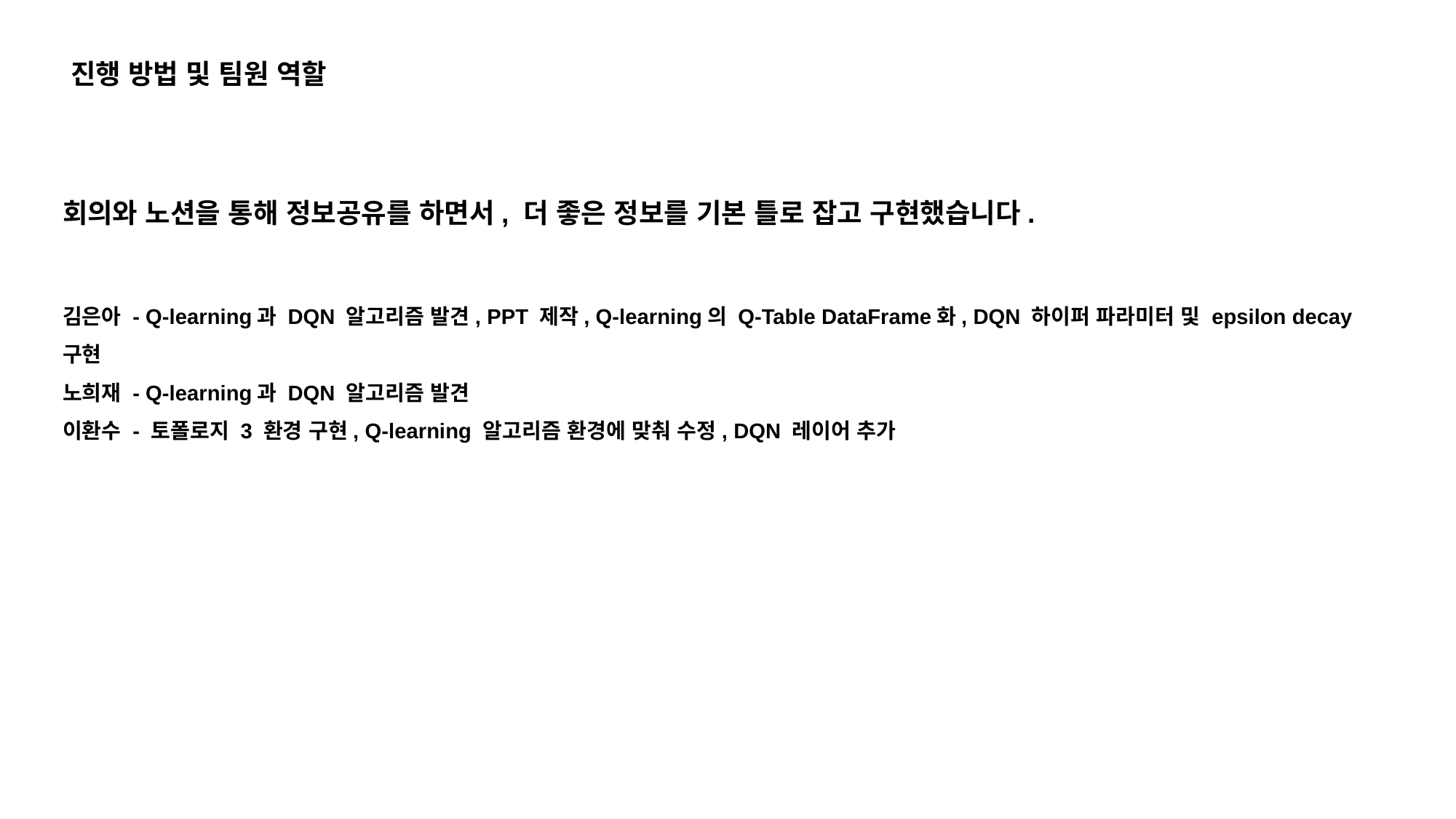

진행 방법 및 팀원 역할

회의와 노션을 통해 정보공유를 하면서, 더 좋은 정보를 기본 틀로 잡고 구현했습니다.

김은아 - Q-learning과 DQN 알고리즘 발견, PPT 제작, Q-learning의 Q-Table DataFrame화, DQN 하이퍼 파라미터 및 epsilon decay 구현
노희재 - Q-learning과 DQN 알고리즘 발견
이환수 - 토폴로지 3 환경 구현, Q-learning 알고리즘 환경에 맞춰 수정, DQN 레이어 추가